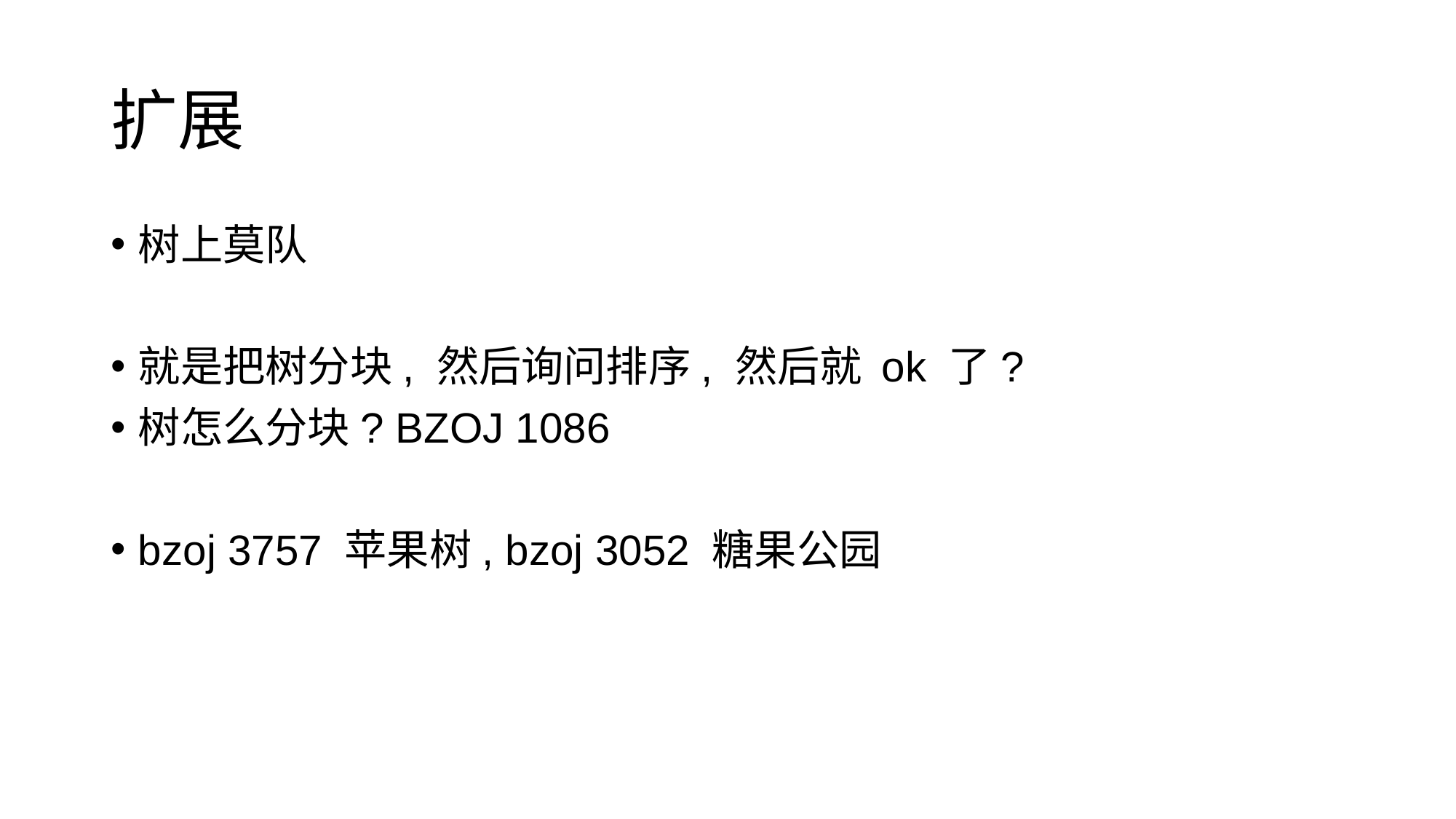

# 扩展
树上莫队

就是把树分块, 然后询问排序, 然后就 ok 了?
树怎么分块? BZOJ 1086

bzoj 3757 苹果树, bzoj 3052 糖果公园